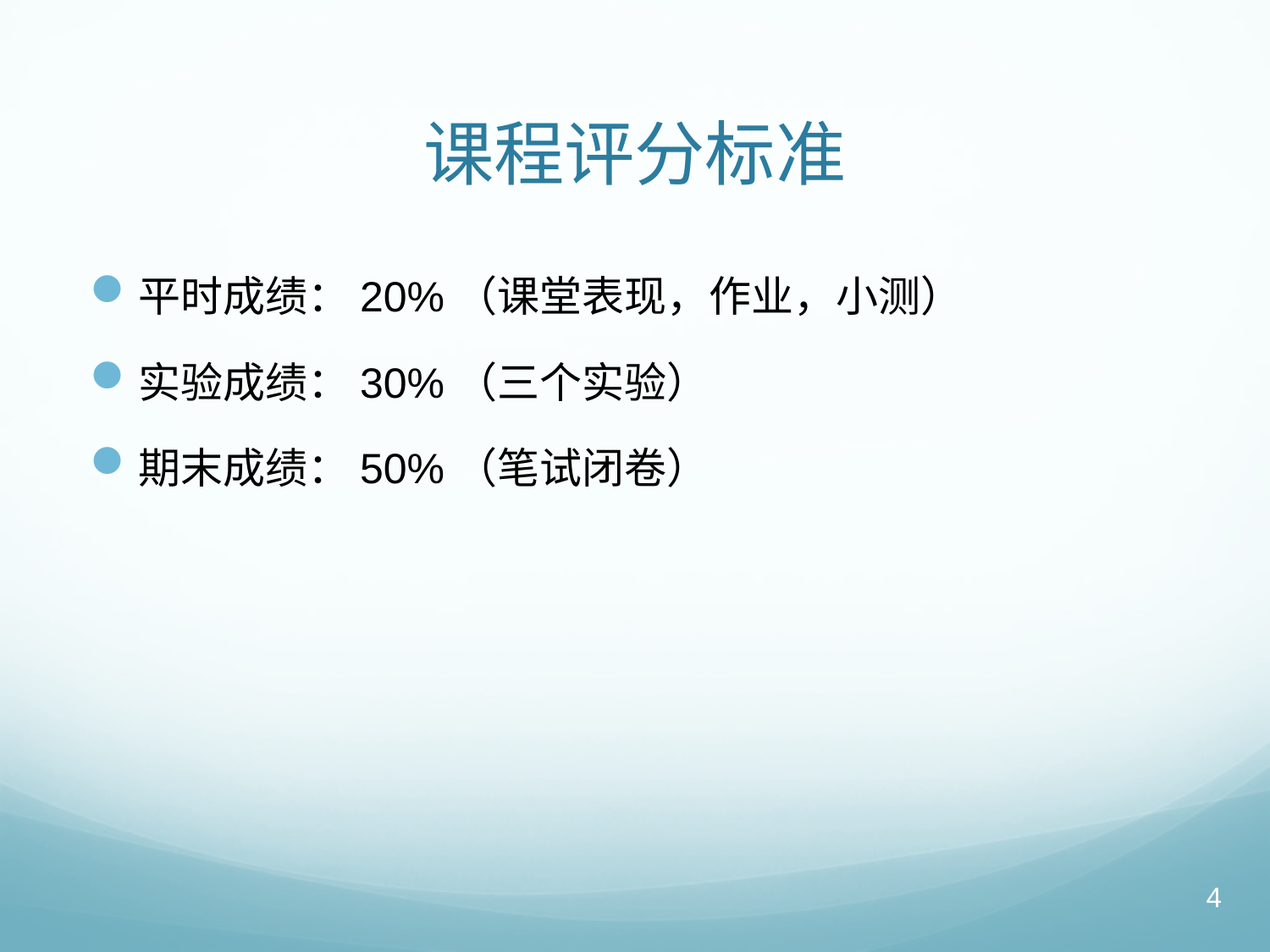

# 课程评分标准
平时成绩：20%（课堂表现，作业，小测）
实验成绩：30%（三个实验）
期末成绩：50%（笔试闭卷）
4